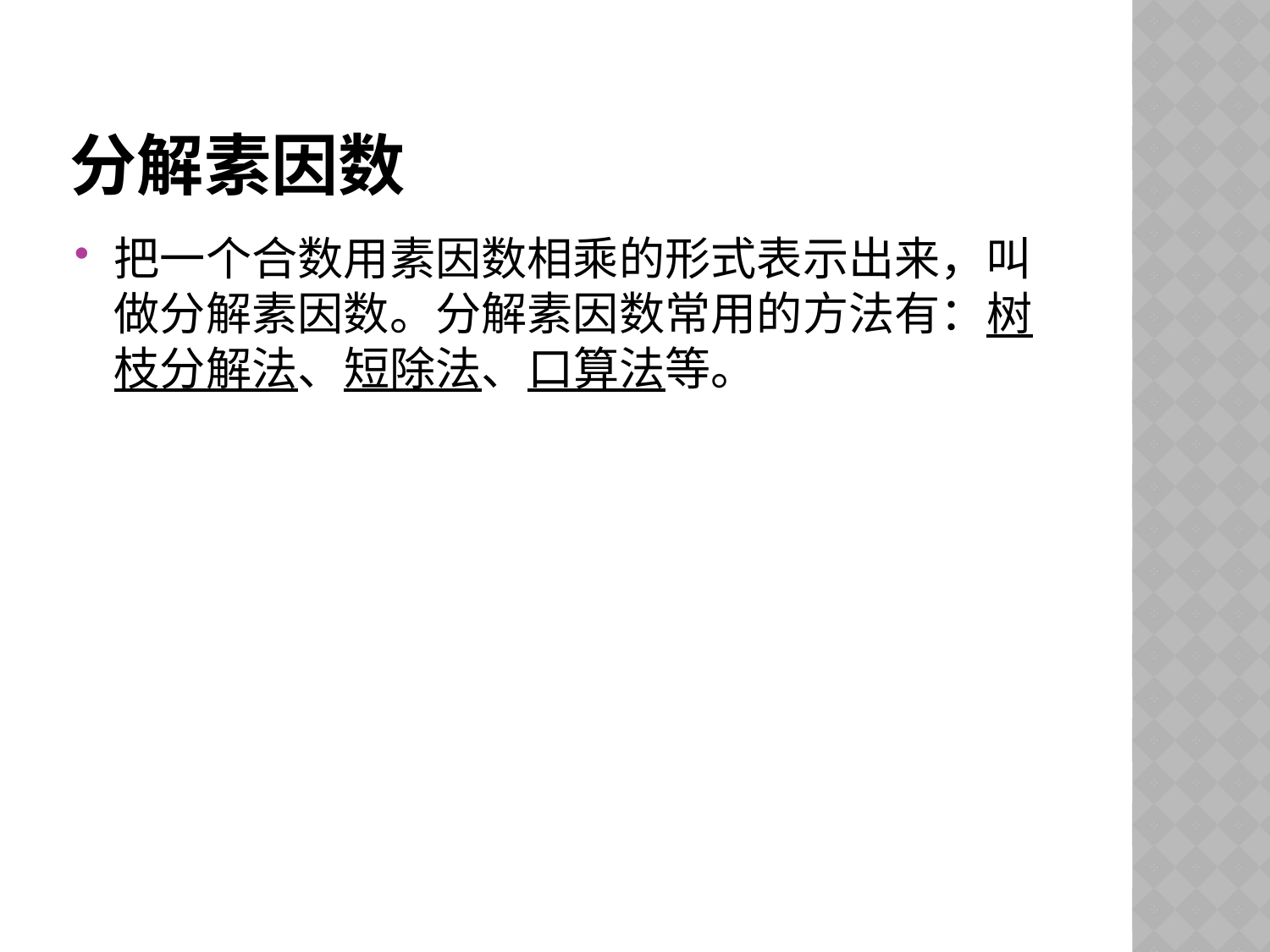

# 分解素因数
把一个合数用素因数相乘的形式表示出来，叫做分解素因数。分解素因数常用的方法有：树枝分解法、短除法、口算法等。